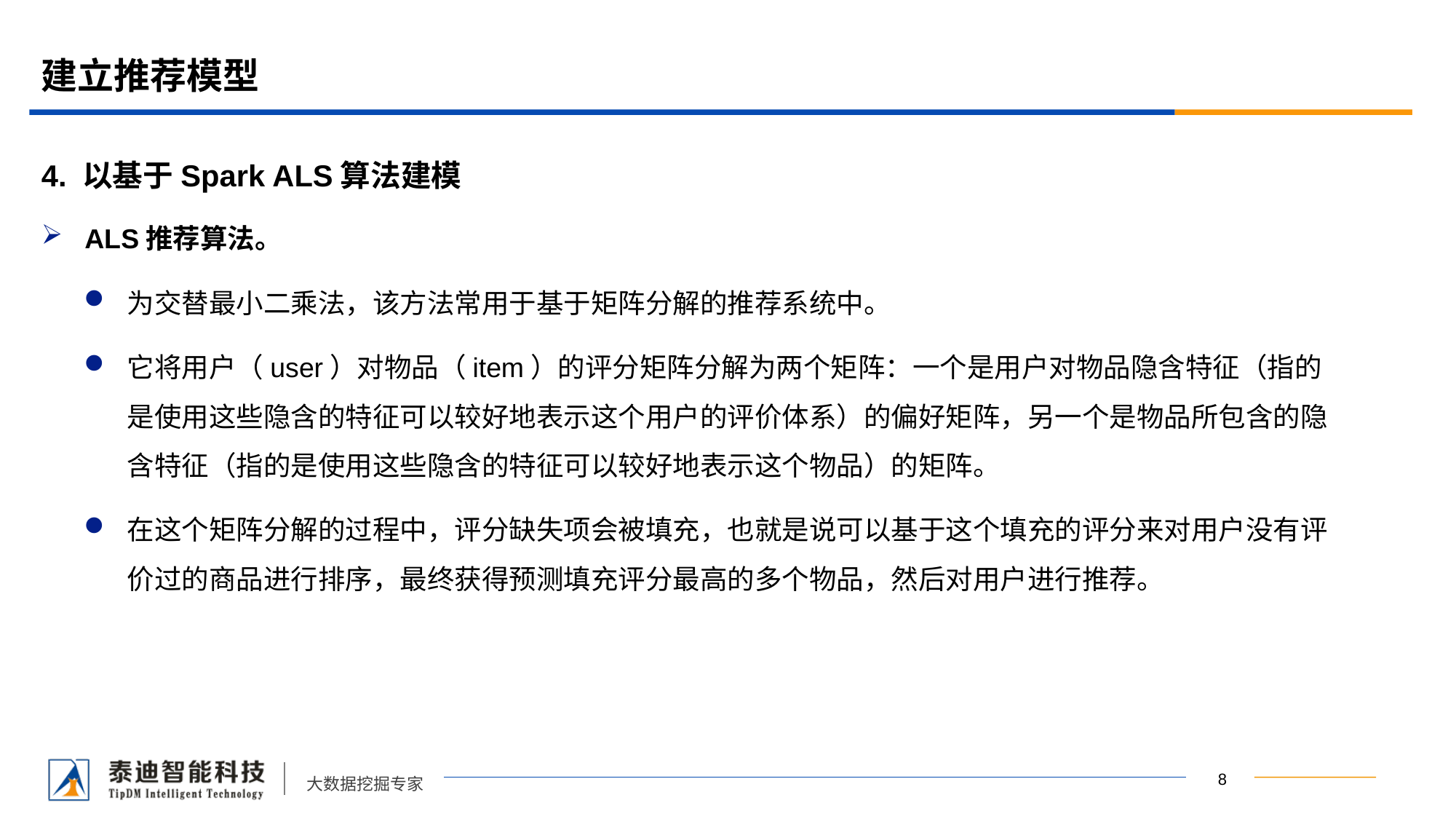

# 建立推荐模型
4. 以基于Spark ALS算法建模
ALS推荐算法。
为交替最小二乘法，该方法常用于基于矩阵分解的推荐系统中。
它将用户（user）对物品（item）的评分矩阵分解为两个矩阵：一个是用户对物品隐含特征（指的是使用这些隐含的特征可以较好地表示这个用户的评价体系）的偏好矩阵，另一个是物品所包含的隐含特征（指的是使用这些隐含的特征可以较好地表示这个物品）的矩阵。
在这个矩阵分解的过程中，评分缺失项会被填充，也就是说可以基于这个填充的评分来对用户没有评价过的商品进行排序，最终获得预测填充评分最高的多个物品，然后对用户进行推荐。